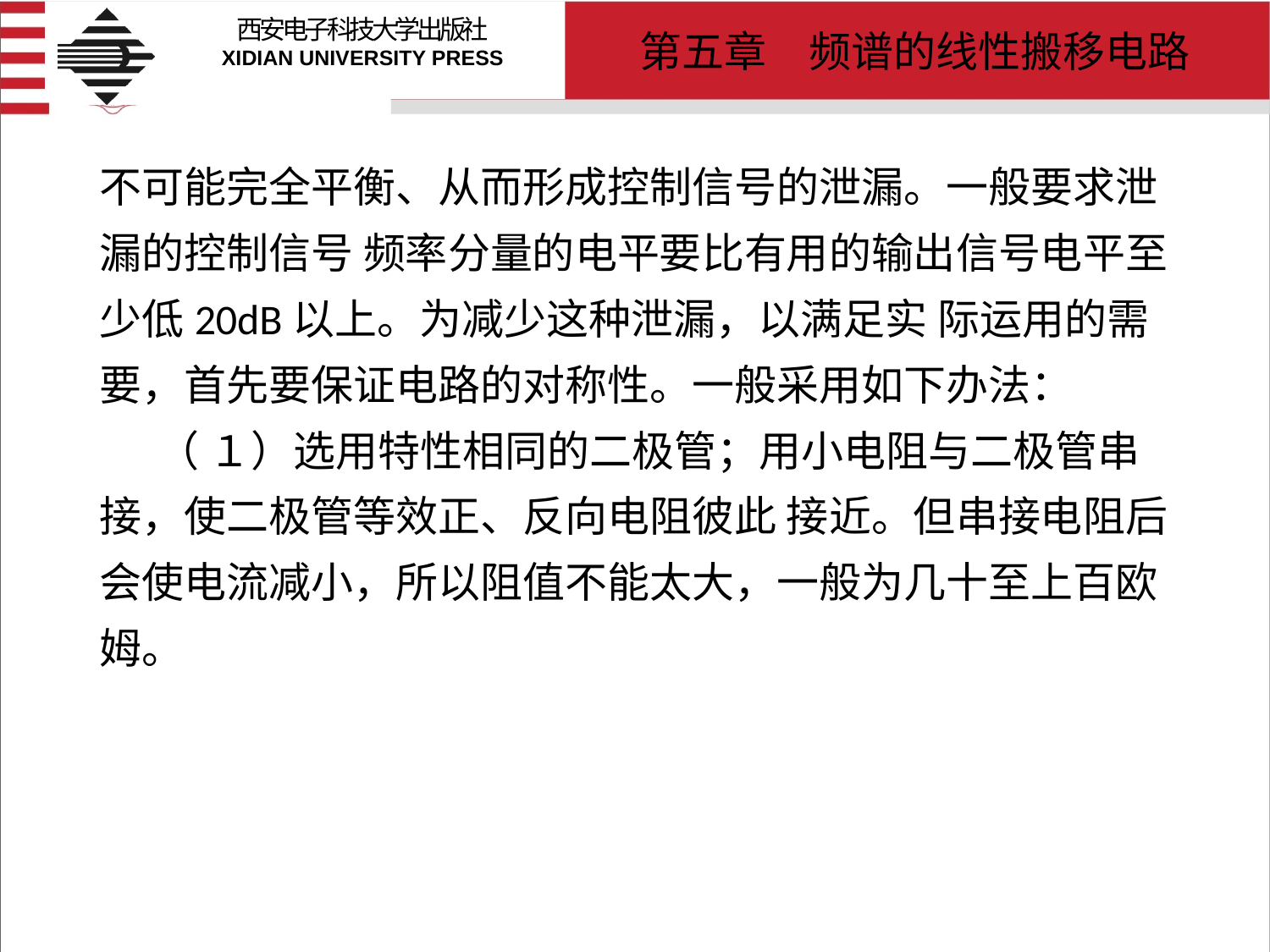

# 不可能完全平衡、从而形成控制信号的泄漏。一般要求泄漏的控制信号 频率分量的电平要比有用的输出信号电平至少低20dB以上。为减少这种泄漏，以满足实 际运用的需要，首先要保证电路的对称性。一般采用如下办法： （ １）选用特性相同的二极管；用小电阻与二极管串接，使二极管等效正、反向电阻彼此 接近。但串接电阻后会使电流减小，所以阻值不能太大，一般为几十至上百欧姆。